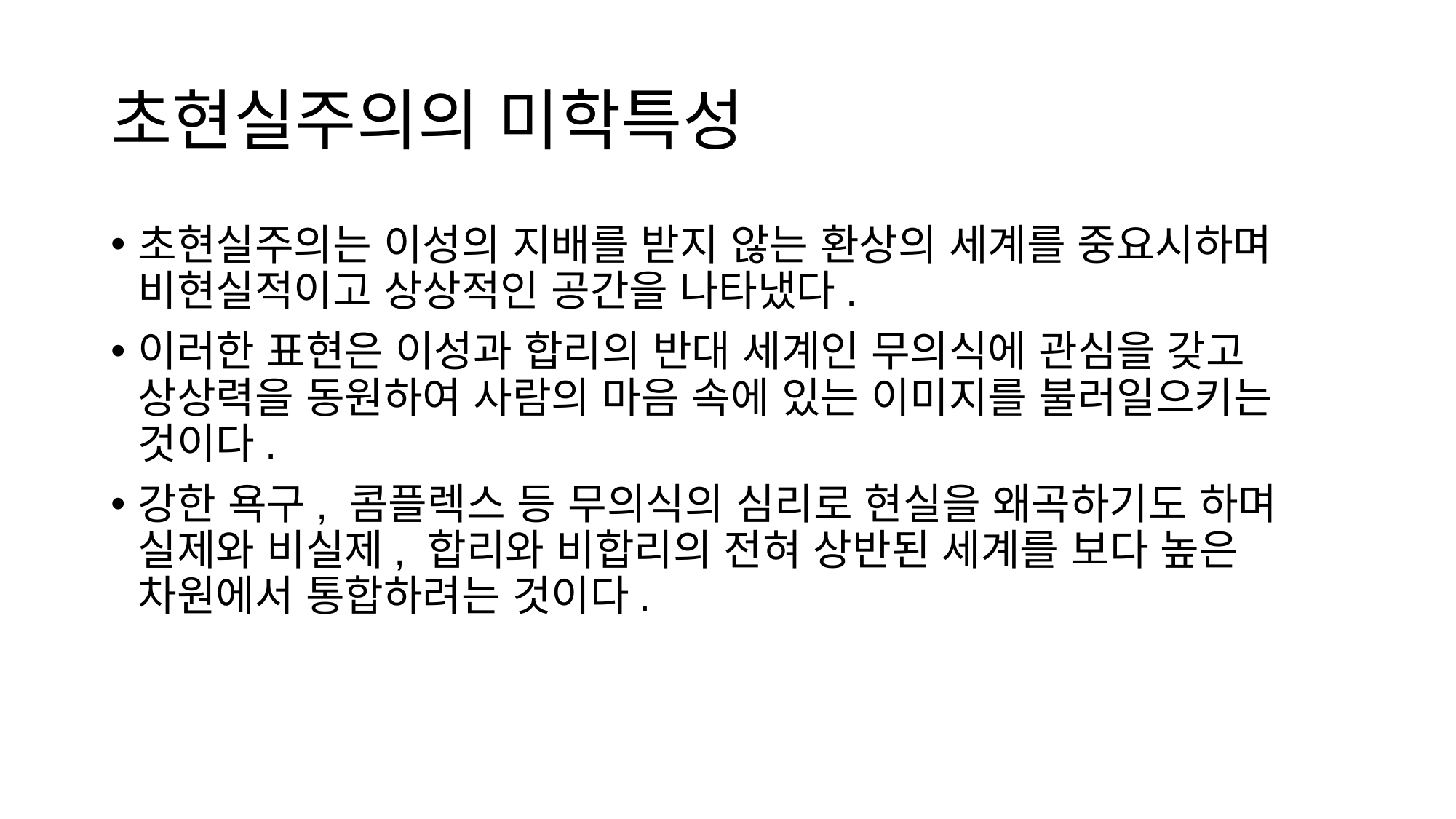

# 초현실주의의 미학특성
초현실주의는 이성의 지배를 받지 않는 환상의 세계를 중요시하며 비현실적이고 상상적인 공간을 나타냈다.
이러한 표현은 이성과 합리의 반대 세계인 무의식에 관심을 갖고 상상력을 동원하여 사람의 마음 속에 있는 이미지를 불러일으키는 것이다.
강한 욕구, 콤플렉스 등 무의식의 심리로 현실을 왜곡하기도 하며 실제와 비실제, 합리와 비합리의 전혀 상반된 세계를 보다 높은 차원에서 통합하려는 것이다.